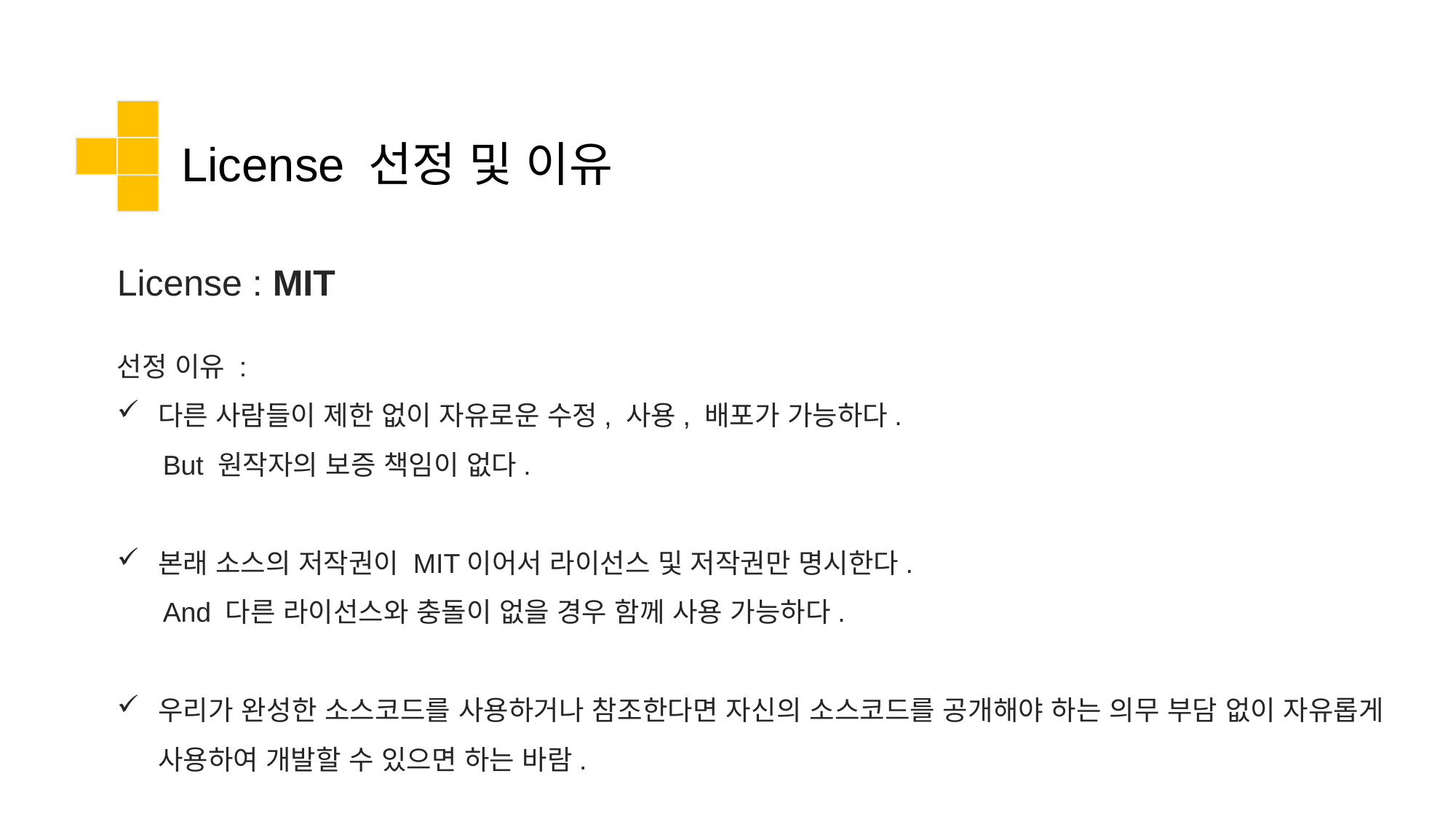

# License 선정 및 이유
License : MIT

선정 이유 :
다른 사람들이 제한 없이 자유로운 수정, 사용, 배포가 가능하다.
      But 원작자의 보증 책임이 없다.

본래 소스의 저작권이 MIT이어서 라이선스 및 저작권만 명시한다.
      And 다른 라이선스와 충돌이 없을 경우 함께 사용 가능하다.

우리가 완성한 소스코드를 사용하거나 참조한다면 자신의 소스코드를 공개해야 하는 의무 부담 없이 자유롭게 사용하여 개발할 수 있으면 하는 바람.